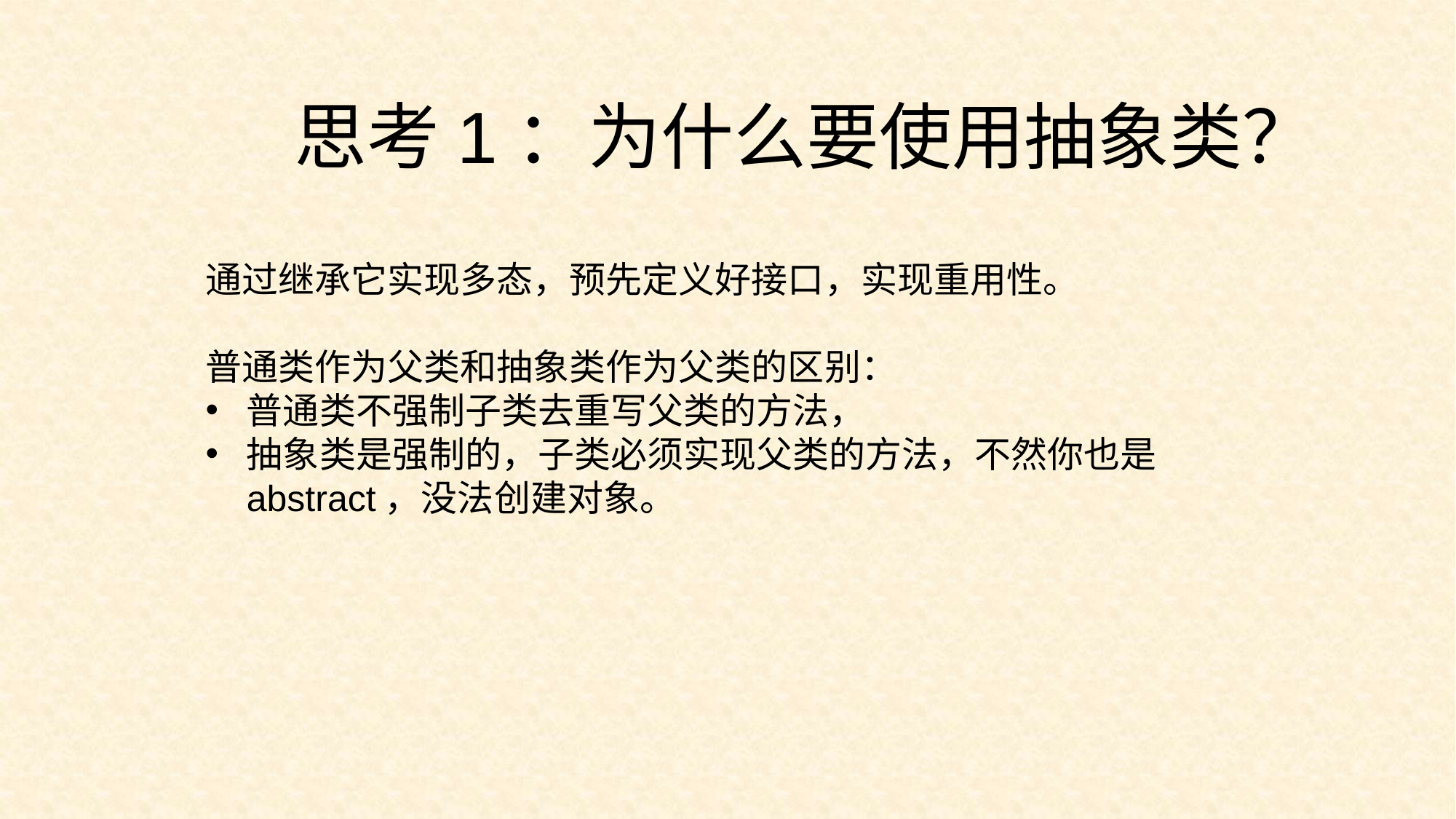

思考1：为什么要使用抽象类？
通过继承它实现多态，预先定义好接口，实现重用性。

普通类作为父类和抽象类作为父类的区别：
普通类不强制子类去重写父类的方法，
抽象类是强制的，子类必须实现父类的方法，不然你也是abstract，没法创建对象。